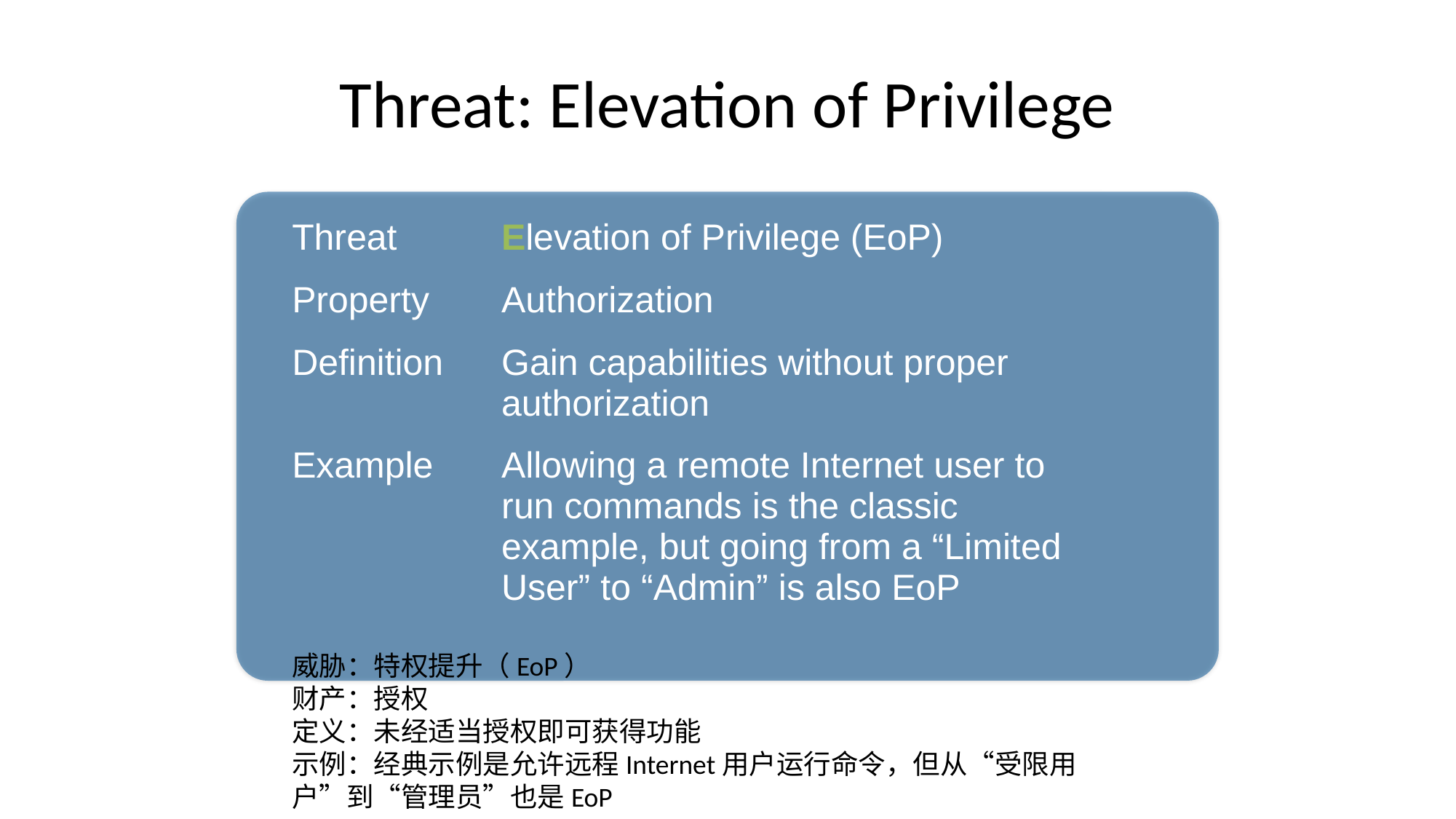

# Threat: Elevation of Privilege

| Threat | Elevation of Privilege (EoP) |
| --- | --- |
| Property | Authorization |
| Definition | Gain capabilities without proper authorization |
| Example | Allowing a remote Internet user to run commands is the classic example, but going from a “Limited User” to “Admin” is also EoP |
威胁：特权提升（EoP）
财产：授权
定义：未经适当授权即可获得功能
示例：经典示例是允许远程Internet用户运行命令，但从“受限用户”到“管理员”也是EoP